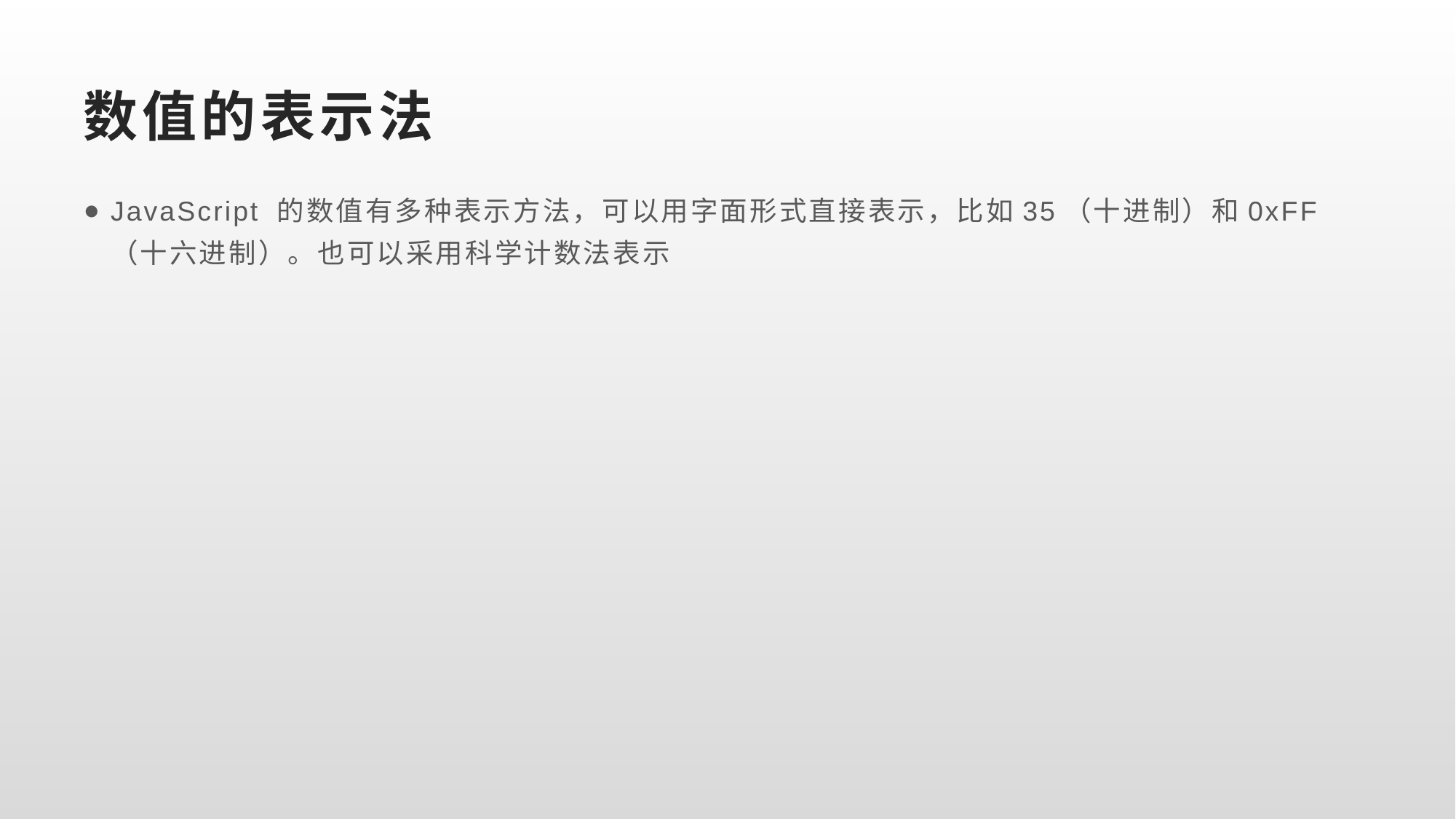

# 数值的表示法
JavaScript 的数值有多种表示方法，可以用字面形式直接表示，比如35（十进制）和0xFF（十六进制）。也可以采用科学计数法表示